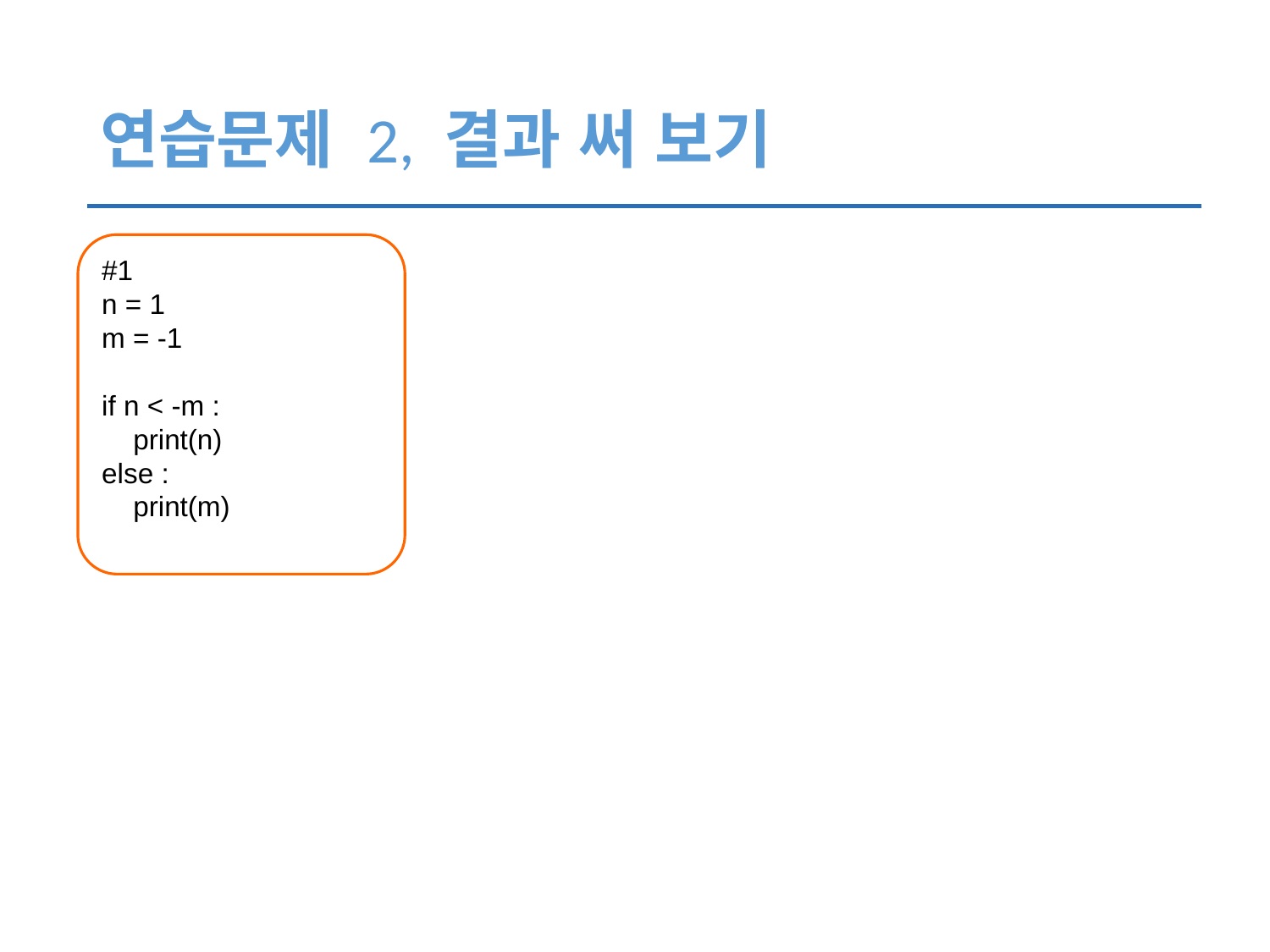

# 연습문제 2, 결과 써 보기

#1
n = 1
m = -1

if n < -m :
    print(n)
else :
    print(m)